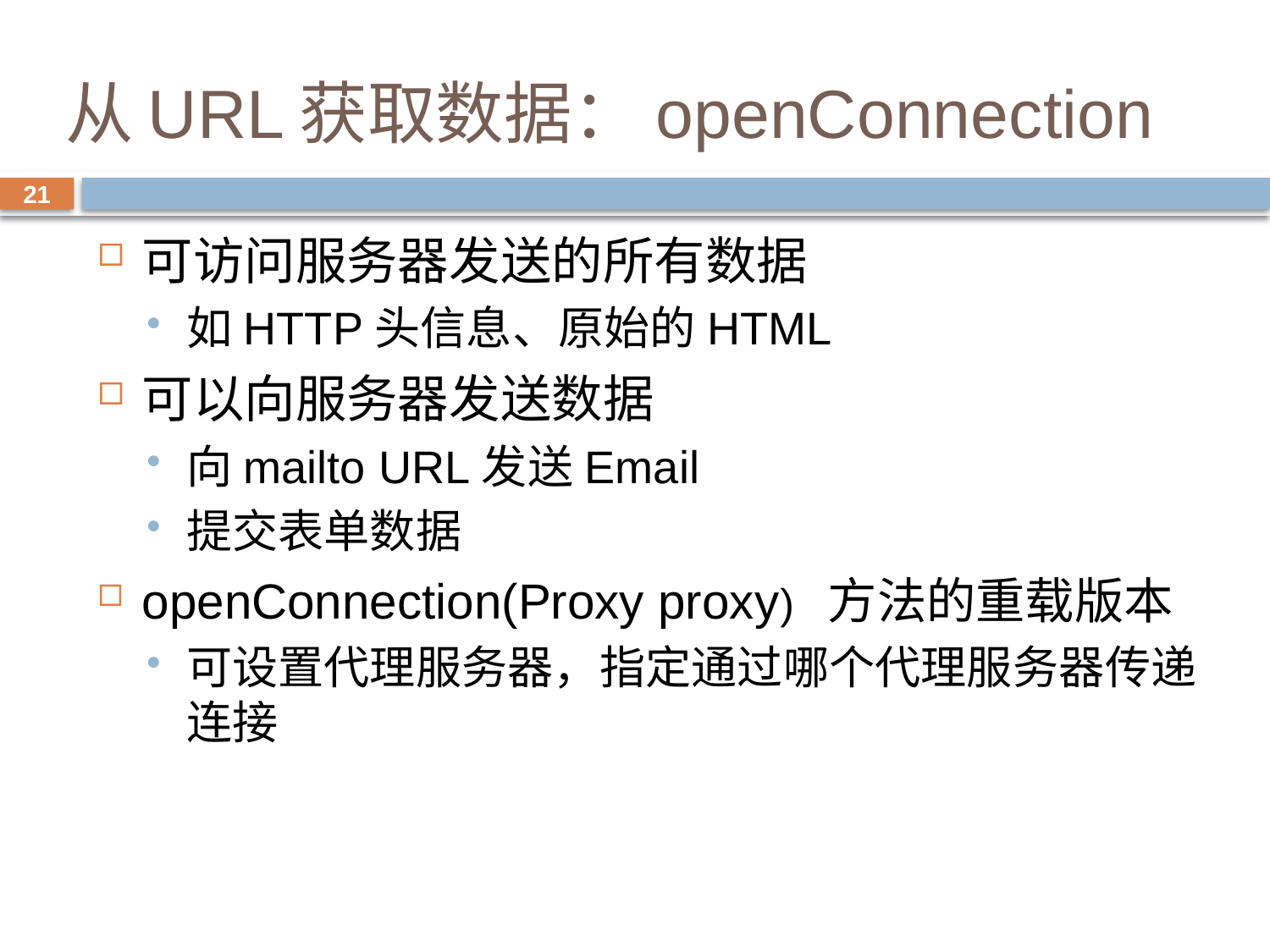

# 从URL获取数据：openConnection
21
可访问服务器发送的所有数据
如HTTP头信息、原始的HTML
可以向服务器发送数据
向mailto URL发送Email
提交表单数据
openConnection(Proxy proxy)  方法的重载版本
可设置代理服务器，指定通过哪个代理服务器传递连接